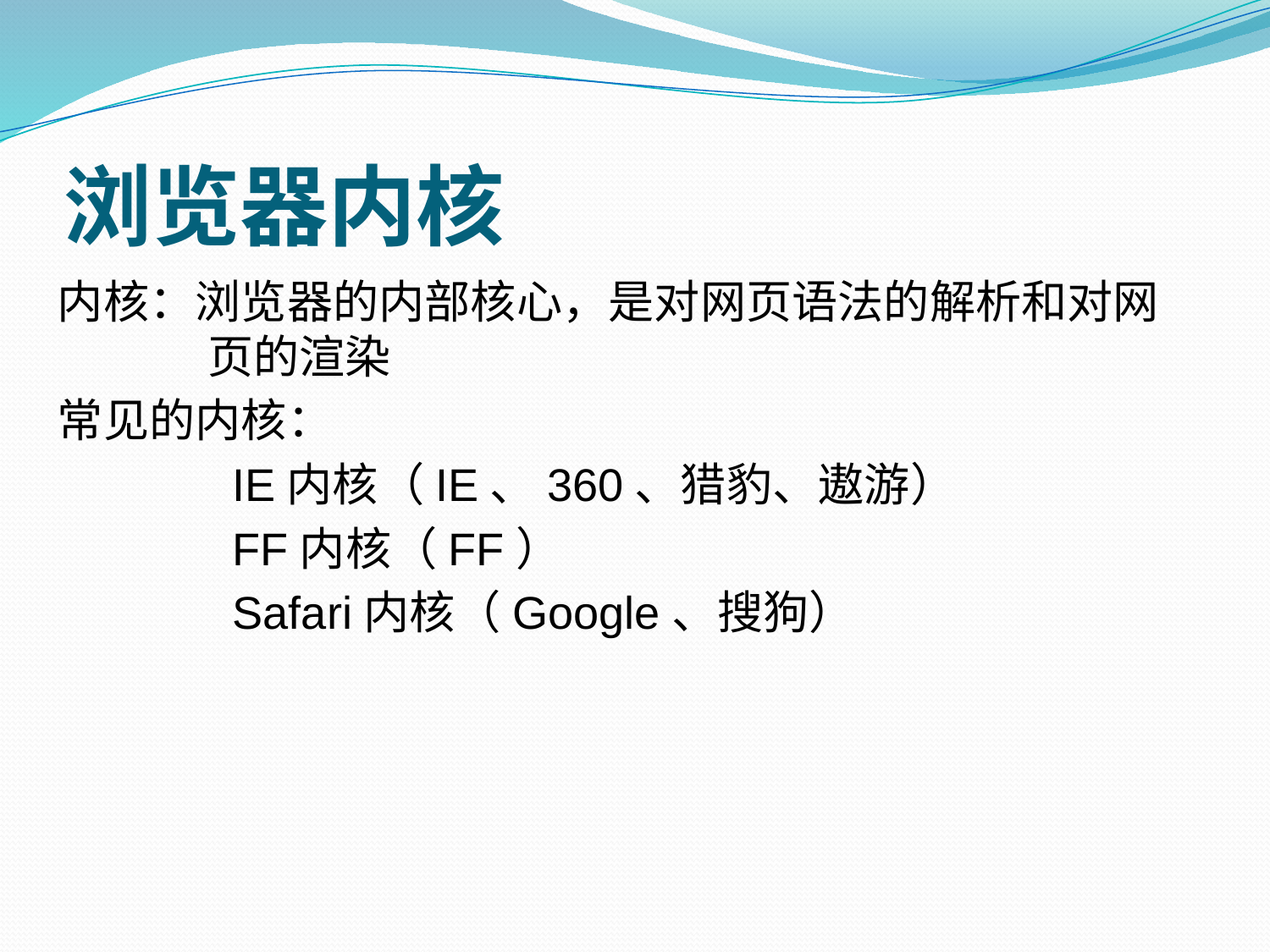

# 浏览器内核
内核：浏览器的内部核心，是对网页语法的解析和对网页的渲染
常见的内核：
	IE内核（IE、360、猎豹、遨游）
	FF内核（FF）
	Safari内核（Google、搜狗）